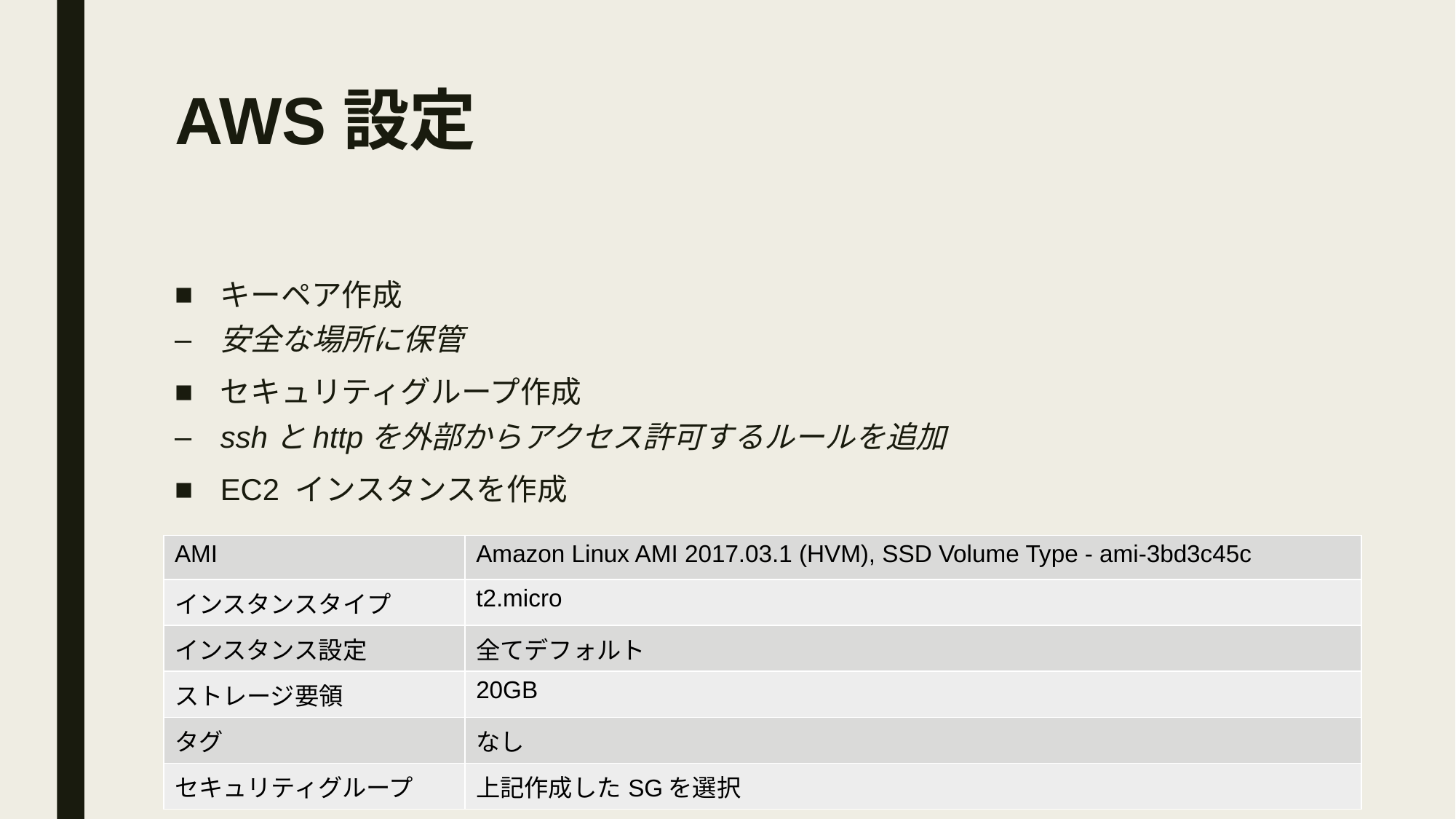

# AWS設定
キーペア作成
安全な場所に保管
セキュリティグループ作成
sshとhttpを外部からアクセス許可するルールを追加
EC2 インスタンスを作成
| AMI | Amazon Linux AMI 2017.03.1 (HVM), SSD Volume Type - ami-3bd3c45c |
| --- | --- |
| インスタンスタイプ | t2.micro |
| インスタンス設定 | 全てデフォルト |
| ストレージ要領 | 20GB |
| タグ | なし |
| セキュリティグループ | 上記作成したSGを選択 |